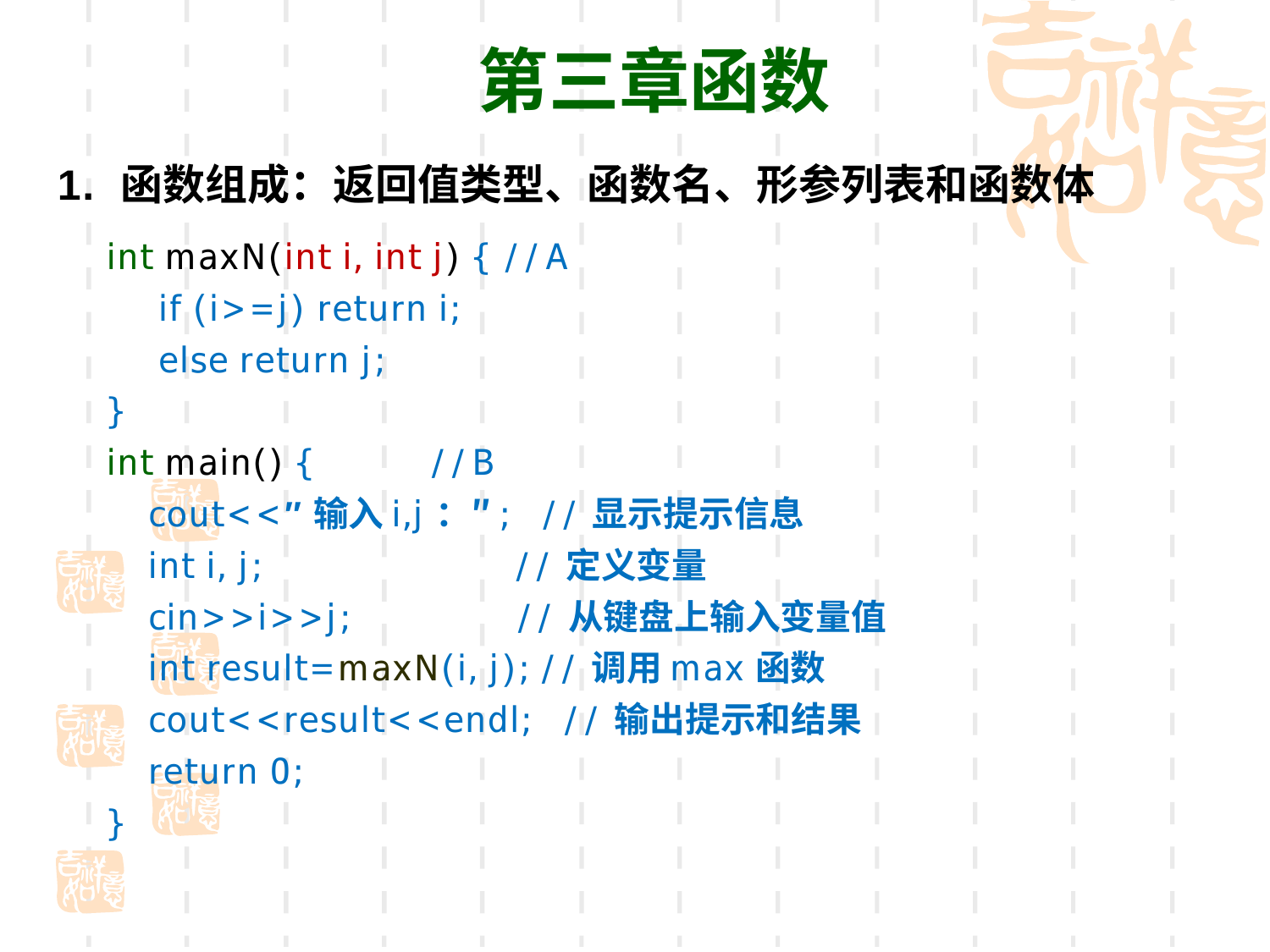

第三章函数
函数组成：返回值类型、函数名、形参列表和函数体
int maxN(int i, int j) { //A
     if (i>=j) return i;
     else return j;
}
int main() {           //B
    cout<<″输入i,j：″;   //显示提示信息
    int i, j;	               //定义变量
    cin>>i>>j;                //从键盘上输入变量值
    int result=maxN(i, j); //调用max函数
    cout<<result<<endl;   //输出提示和结果
    return 0;
}